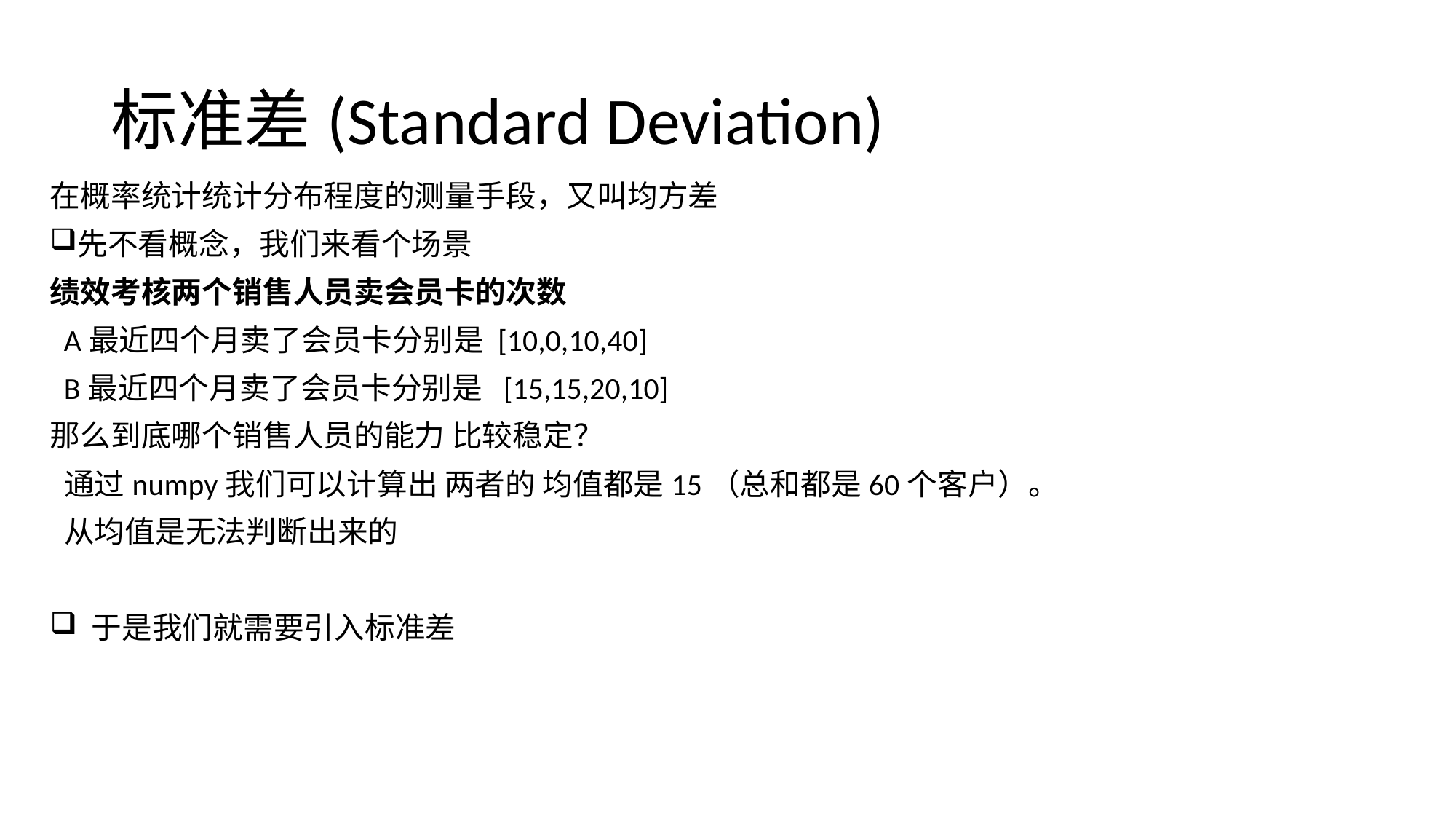

# 标准差(Standard Deviation)
在概率统计统计分布程度的测量手段，又叫均方差
先不看概念，我们来看个场景
绩效考核两个销售人员卖会员卡的次数
  A最近四个月卖了会员卡分别是 [10,0,10,40]
  B最近四个月卖了会员卡分别是  [15,15,20,10]
那么到底哪个销售人员的能力 比较稳定？
 通过numpy我们可以计算出 两者的 均值都是15（总和都是60个客户）。
 从均值是无法判断出来的

 于是我们就需要引入标准差